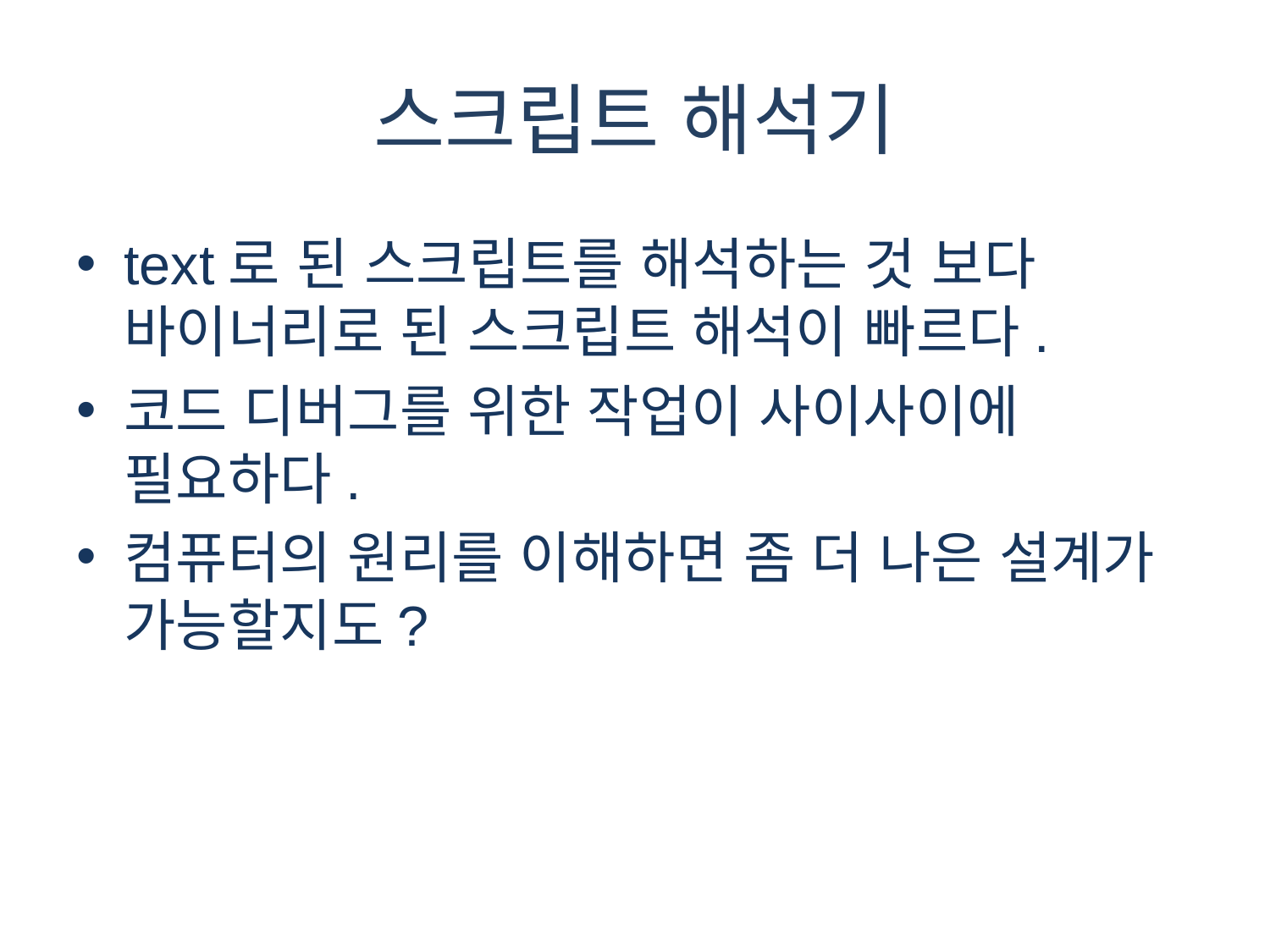

# 스크립트 해석기
text로 된 스크립트를 해석하는 것 보다 바이너리로 된 스크립트 해석이 빠르다.
코드 디버그를 위한 작업이 사이사이에 필요하다.
컴퓨터의 원리를 이해하면 좀 더 나은 설계가 가능할지도?